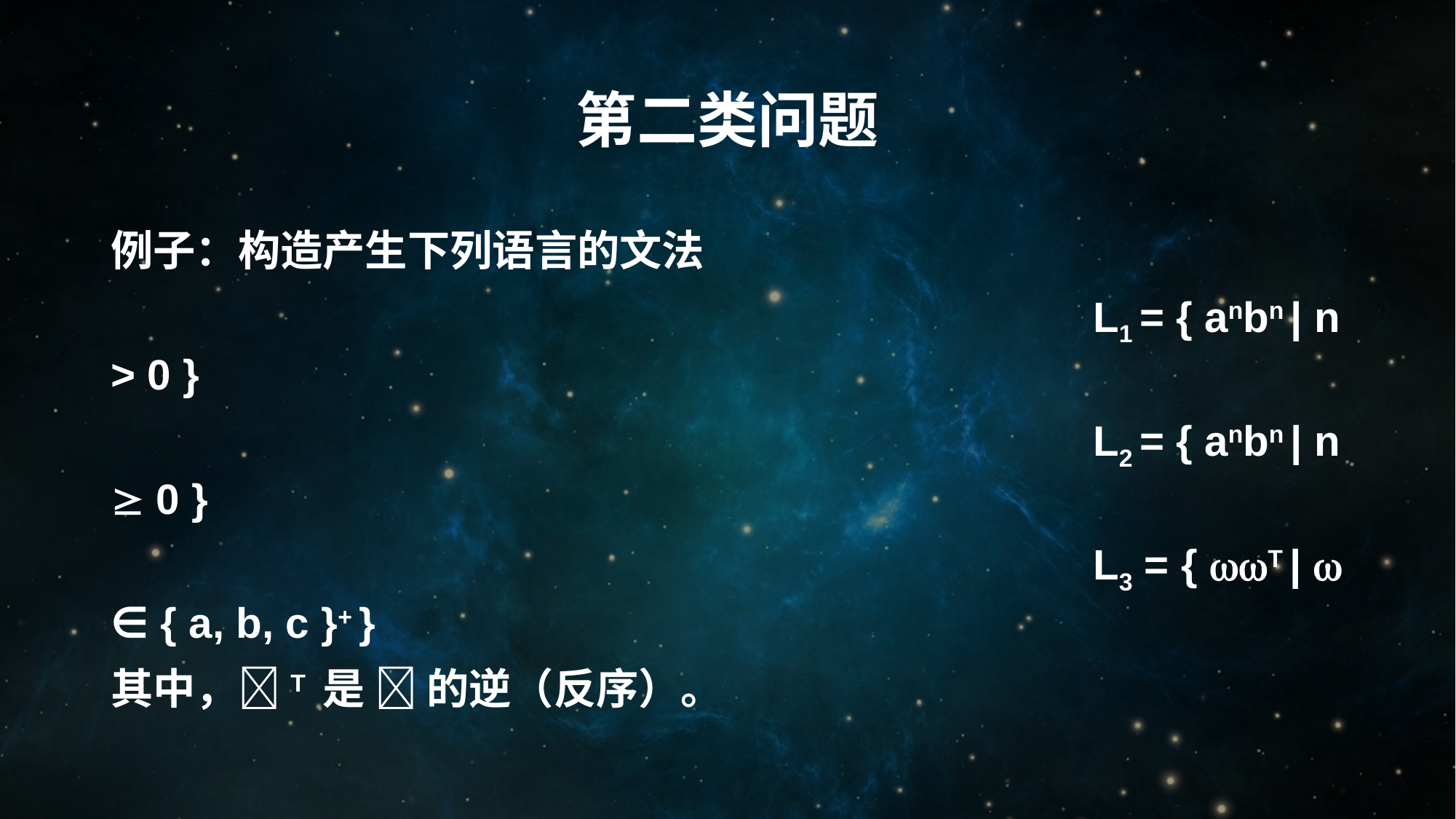

# 第二类问题
例子：构造产生下列语言的文法
									L1 = { anbn | n > 0 }
									L2 = { anbn | n ≥ 0 }
									L3 = { ωωT | ω ∈ { a, b, c }+ }
其中，ωT 是 ω 的逆（反序）。